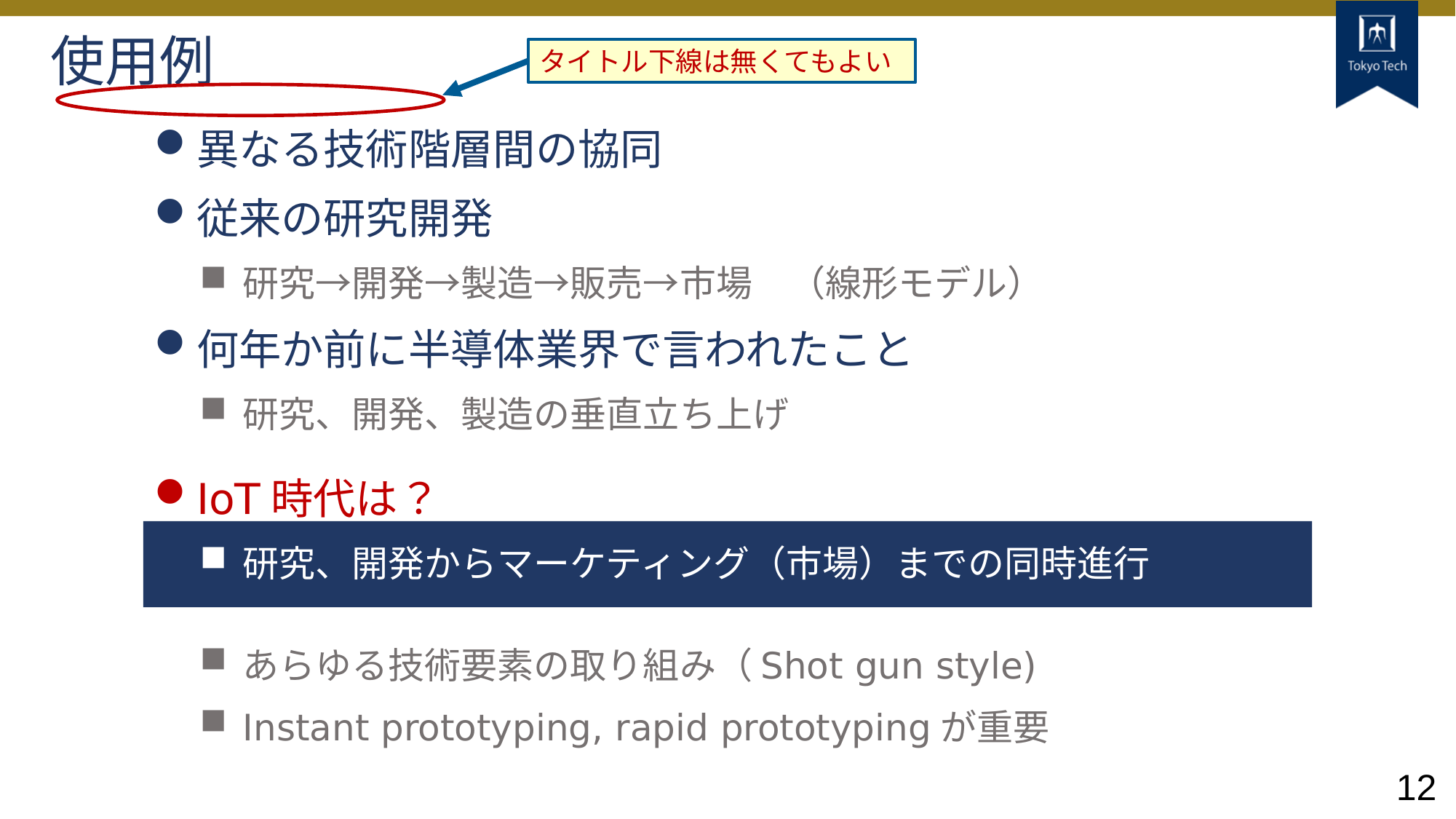

# 使用例
タイトル下線は無くてもよい

異なる技術階層間の協同
従来の研究開発
研究→開発→製造→販売→市場　（線形モデル）
何年か前に半導体業界で言われたこと
研究、開発、製造の垂直立ち上げ
IoT時代は？
研究、開発からマーケティング（市場）までの同時進行

あらゆる技術要素の取り組み（Shot gun style)
Instant prototyping, rapid prototypingが重要